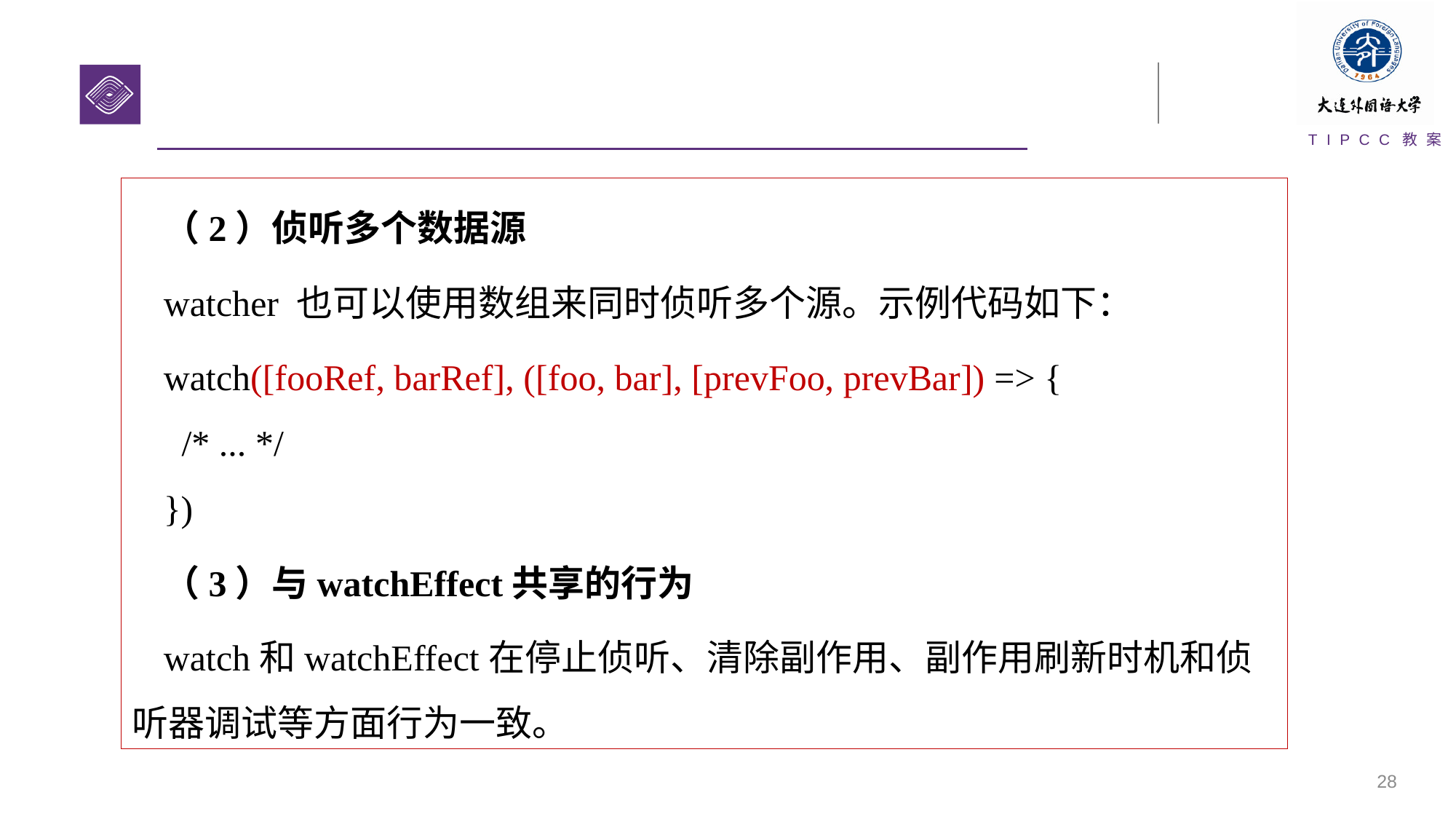

（2）侦听多个数据源
watcher 也可以使用数组来同时侦听多个源。示例代码如下：
watch([fooRef, barRef], ([foo, bar], [prevFoo, prevBar]) => {
  /* ... */
})
（3）与watchEffect共享的行为
watch和watchEffect在停止侦听、清除副作用、副作用刷新时机和侦听器调试等方面行为一致。
28